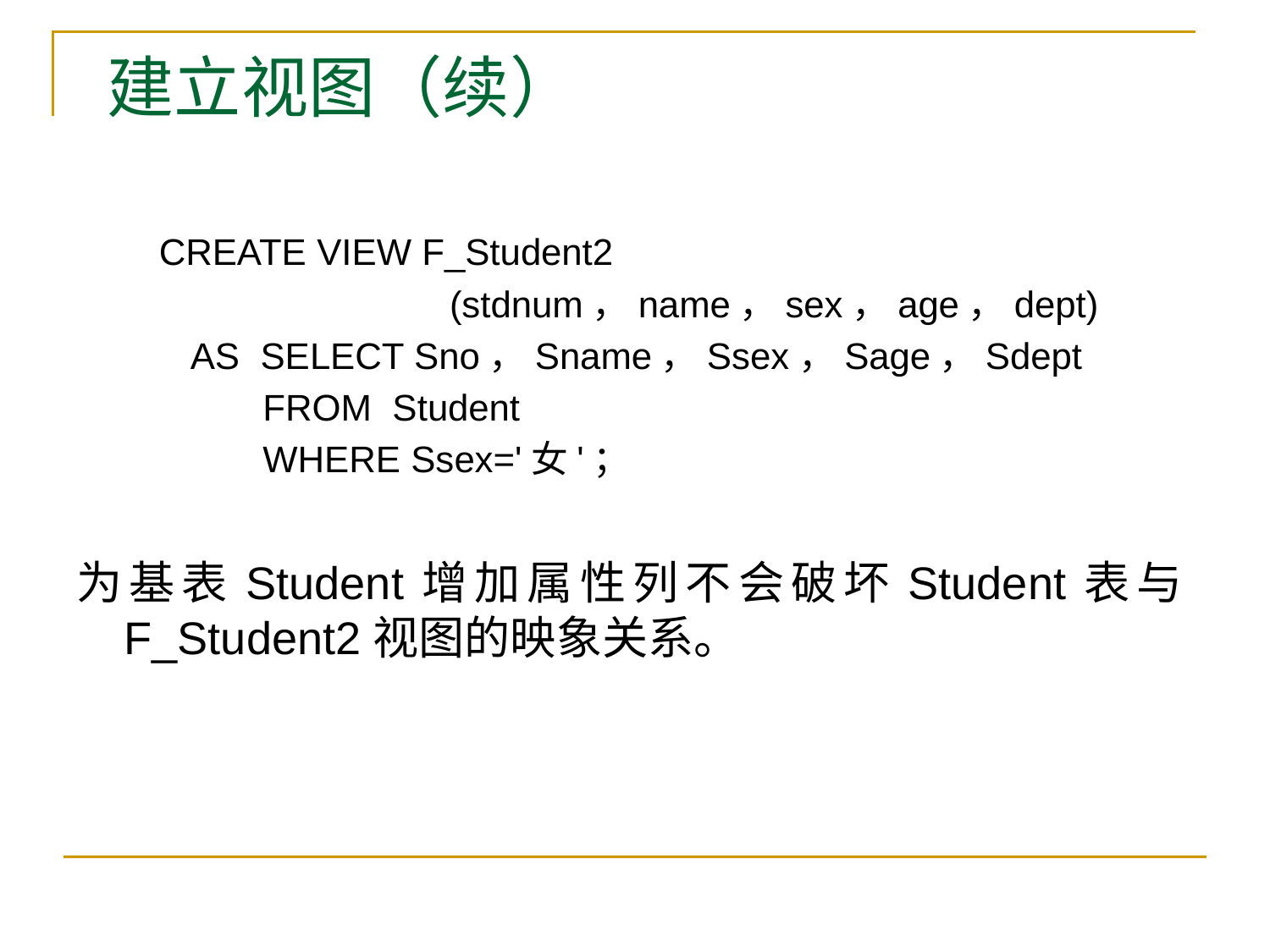

# 建立视图（续）
        CREATE VIEW F_Student2
                                    (stdnum，name，sex，age，dept)
           AS  SELECT Sno，Sname，Ssex，Sage，Sdept
                  FROM  Student
                  WHERE Ssex='女'；

为基表Student增加属性列不会破坏Student表与F_Student2视图的映象关系。